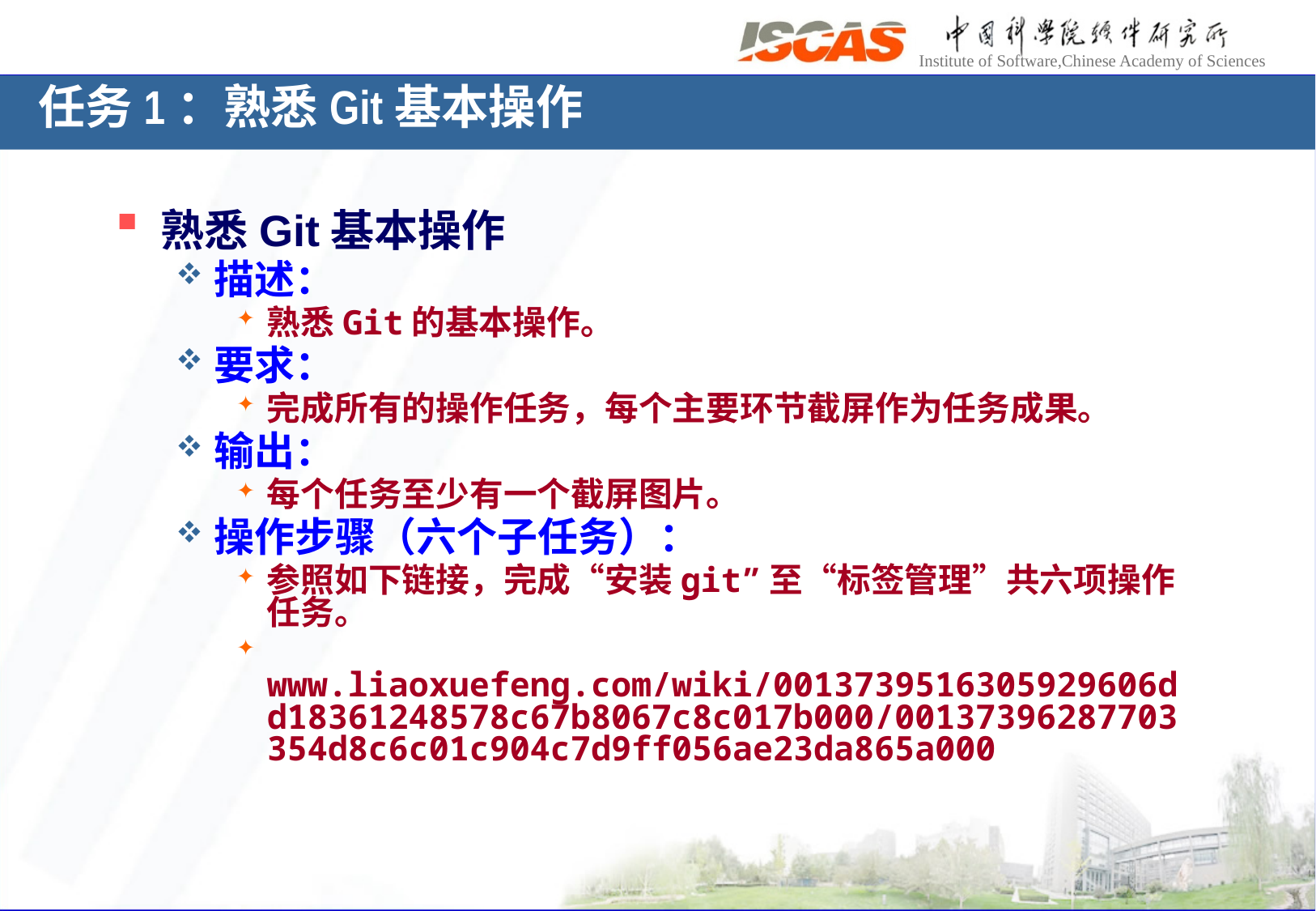

# 任务1：熟悉Git基本操作
熟悉Git基本操作
描述：
熟悉Git的基本操作。
要求：
完成所有的操作任务，每个主要环节截屏作为任务成果。
输出：
每个任务至少有一个截屏图片。
操作步骤（六个子任务）：
参照如下链接，完成“安装git”至“标签管理”共六项操作任务。
 www.liaoxuefeng.com/wiki/0013739516305929606dd18361248578c67b8067c8c017b000/00137396287703354d8c6c01c904c7d9ff056ae23da865a000